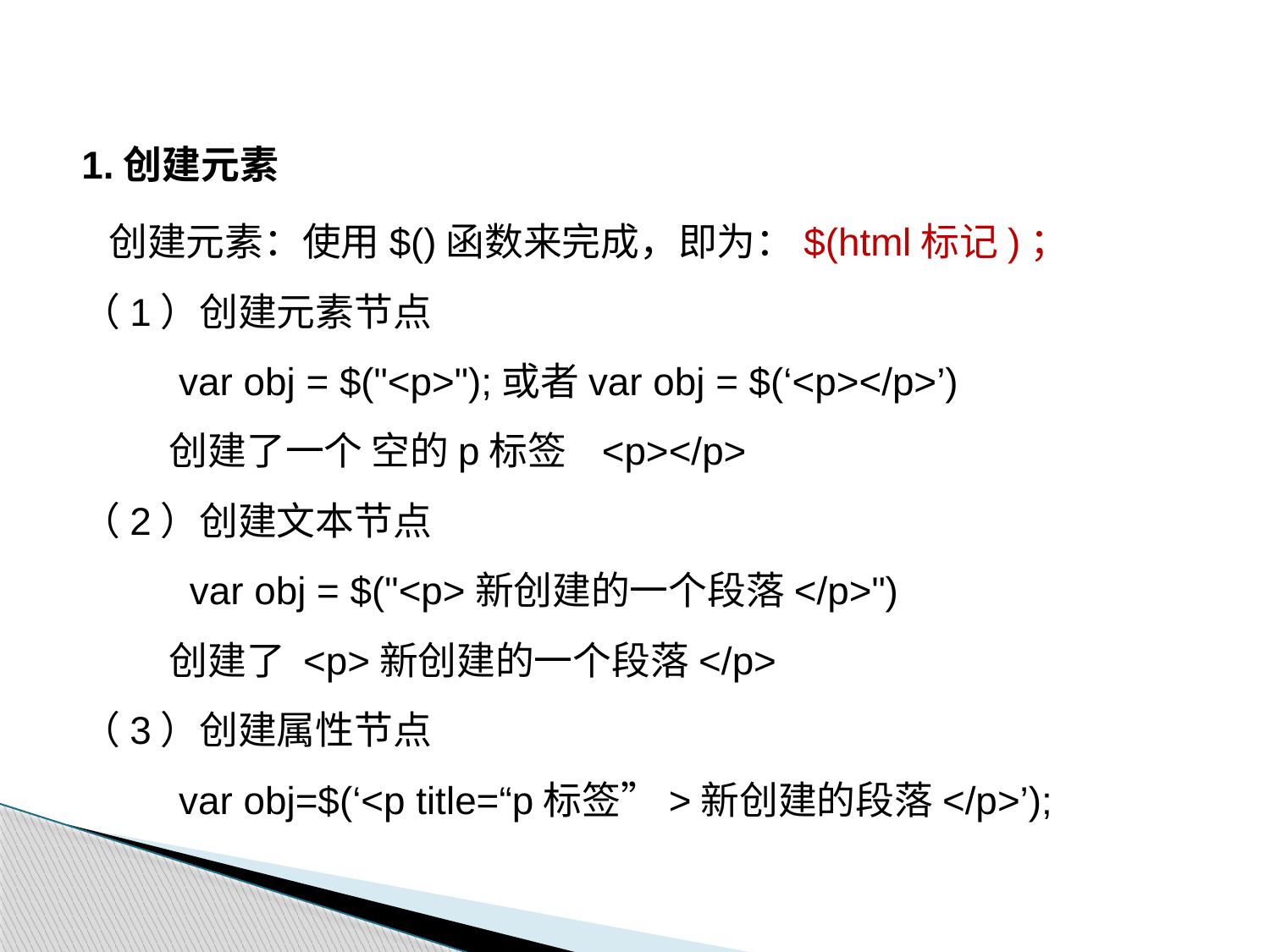

1.创建元素
  创建元素：使用$()函数来完成，即为：$(html标记)；
（1）创建元素节点
         var obj = $("<p>");或者var obj = $(‘<p></p>’)
         创建了一个 空的p标签   <p></p>
（2）创建文本节点
          var obj = $("<p>新创建的一个段落</p>")
         创建了 <p>新创建的一个段落</p>
（3）创建属性节点
         var obj=$(‘<p title=“p标签”>新创建的段落</p>’);